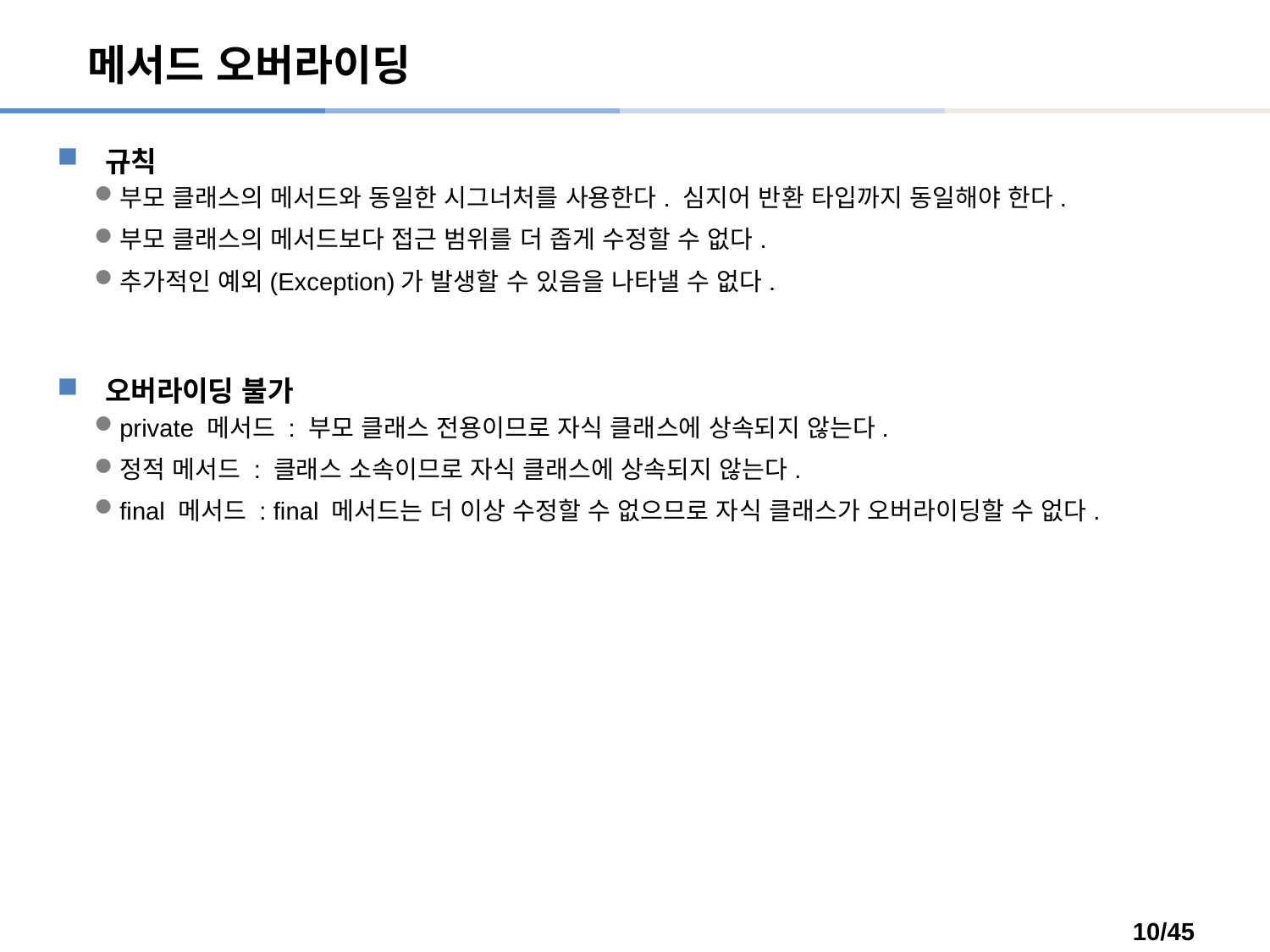

# 메서드 오버라이딩
규칙
부모 클래스의 메서드와 동일한 시그너처를 사용한다. 심지어 반환 타입까지 동일해야 한다.
부모 클래스의 메서드보다 접근 범위를 더 좁게 수정할 수 없다.
추가적인 예외(Exception)가 발생할 수 있음을 나타낼 수 없다.

오버라이딩 불가
private 메서드 : 부모 클래스 전용이므로 자식 클래스에 상속되지 않는다.
정적 메서드 : 클래스 소속이므로 자식 클래스에 상속되지 않는다.
final 메서드 : final 메서드는 더 이상 수정할 수 없으므로 자식 클래스가 오버라이딩할 수 없다.